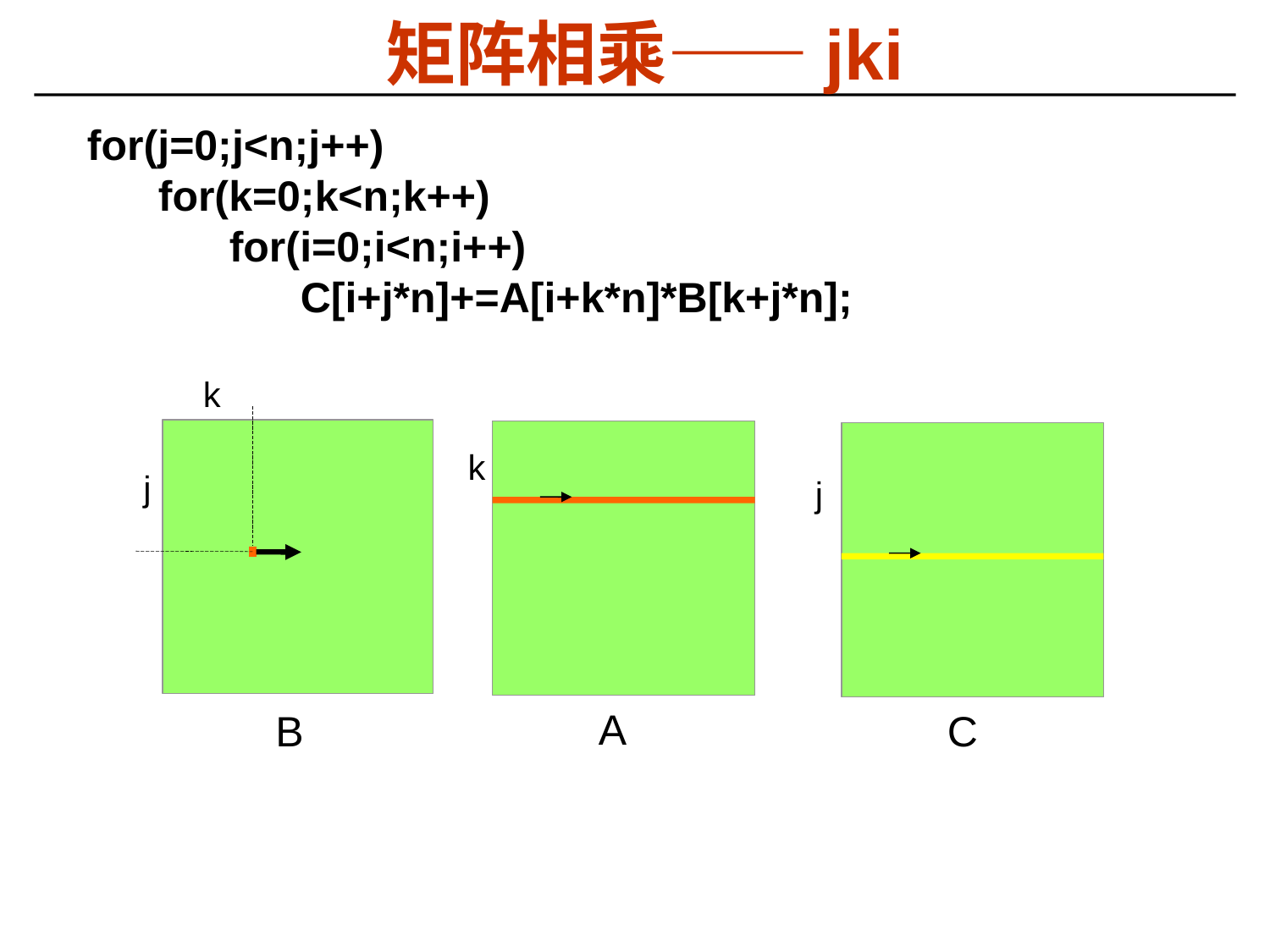

# 矩阵相乘——jki
for(j=0;j<n;j++)
      for(k=0;k<n;k++)
            for(i=0;i<n;i++)
                  C[i+j*n]+=A[i+k*n]*B[k+j*n];

k

k
j
j

A
C
B